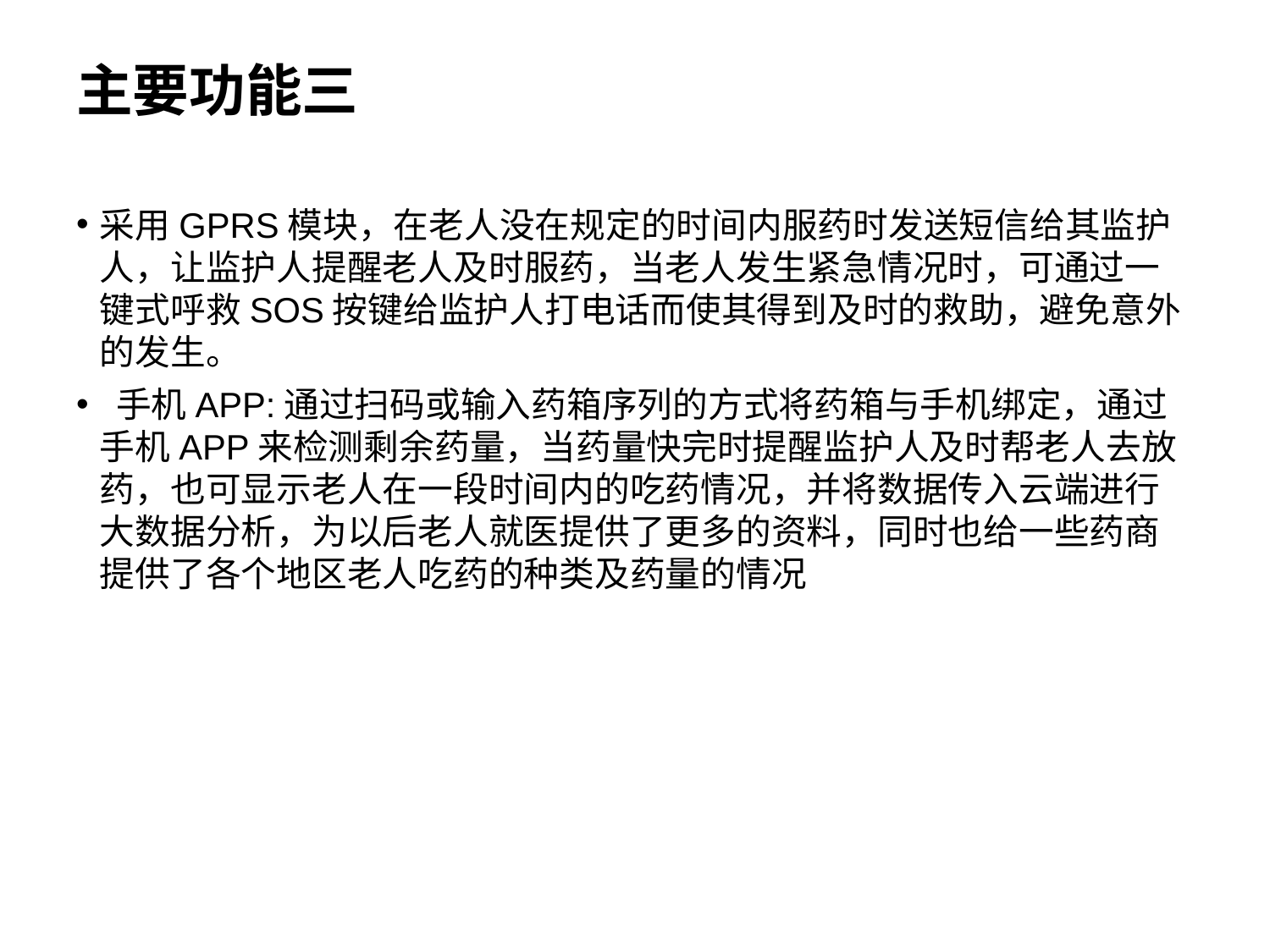

# 主要功能三
采用GPRS模块，在老人没在规定的时间内服药时发送短信给其监护人，让监护人提醒老人及时服药，当老人发生紧急情况时，可通过一键式呼救SOS按键给监护人打电话而使其得到及时的救助，避免意外的发生。
 手机APP:通过扫码或输入药箱序列的方式将药箱与手机绑定，通过手机APP来检测剩余药量，当药量快完时提醒监护人及时帮老人去放药，也可显示老人在一段时间内的吃药情况，并将数据传入云端进行大数据分析，为以后老人就医提供了更多的资料，同时也给一些药商提供了各个地区老人吃药的种类及药量的情况